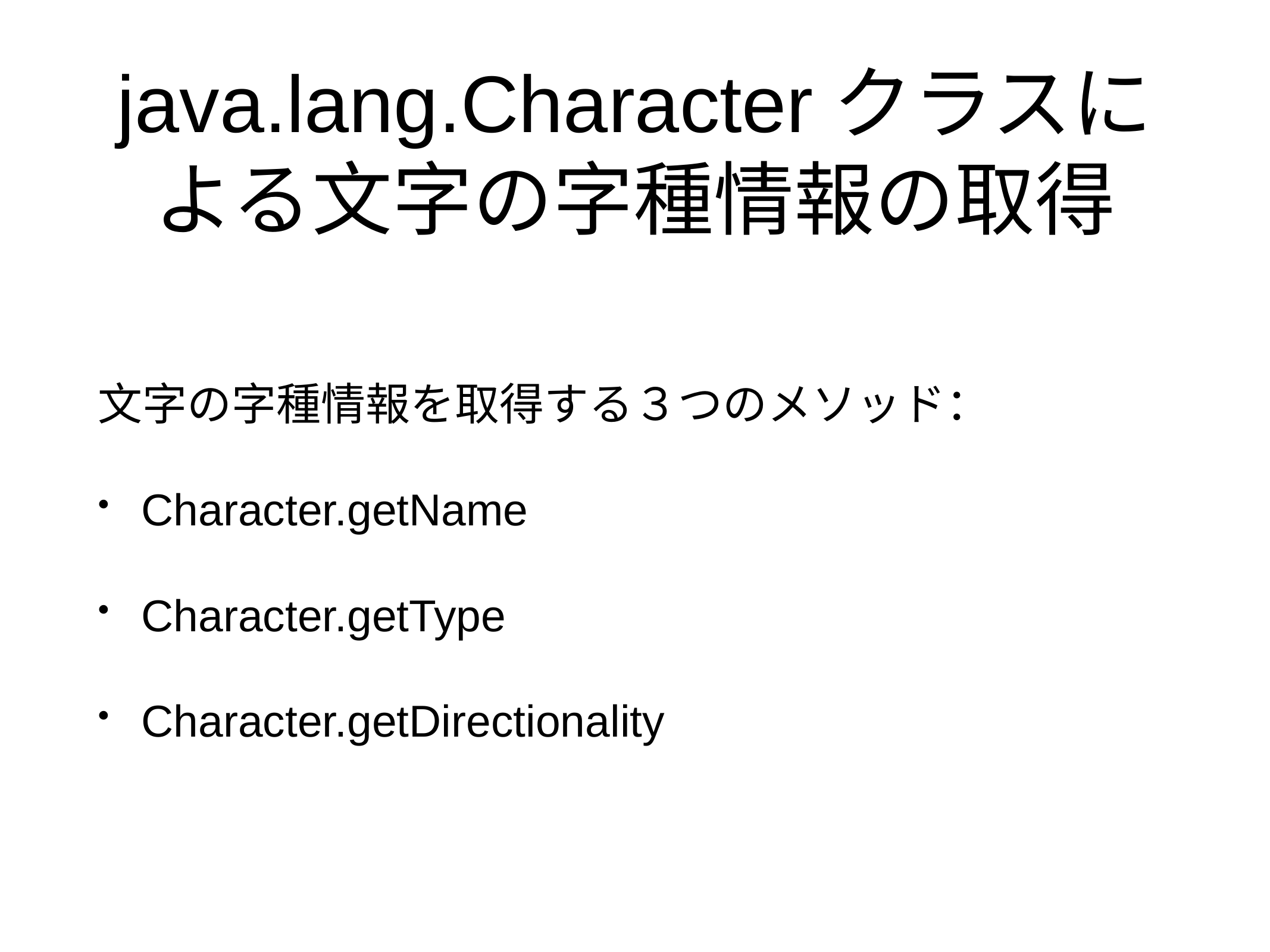

# java.lang.Characterクラスによる文字の字種情報の取得
文字の字種情報を取得する３つのメソッド：
Character.getName
Character.getType
Character.getDirectionality